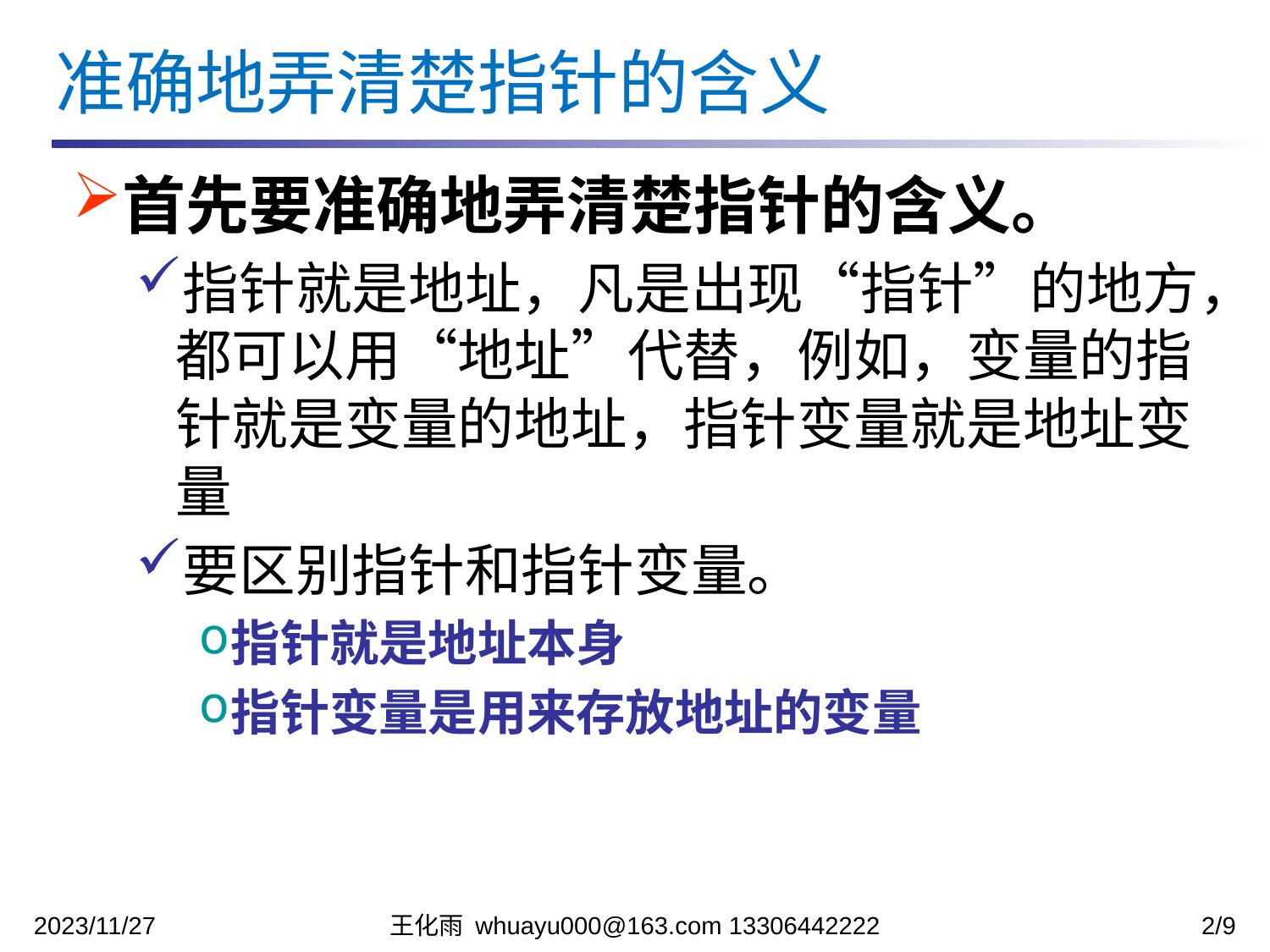

准确地弄清楚指针的含义
首先要准确地弄清楚指针的含义。
指针就是地址，凡是出现“指针”的地方，都可以用“地址”代替，例如，变量的指针就是变量的地址，指针变量就是地址变量
要区别指针和指针变量。
指针就是地址本身
指针变量是用来存放地址的变量
2023/11/27
王化雨 whuayu000@163.com 13306442222
2/9